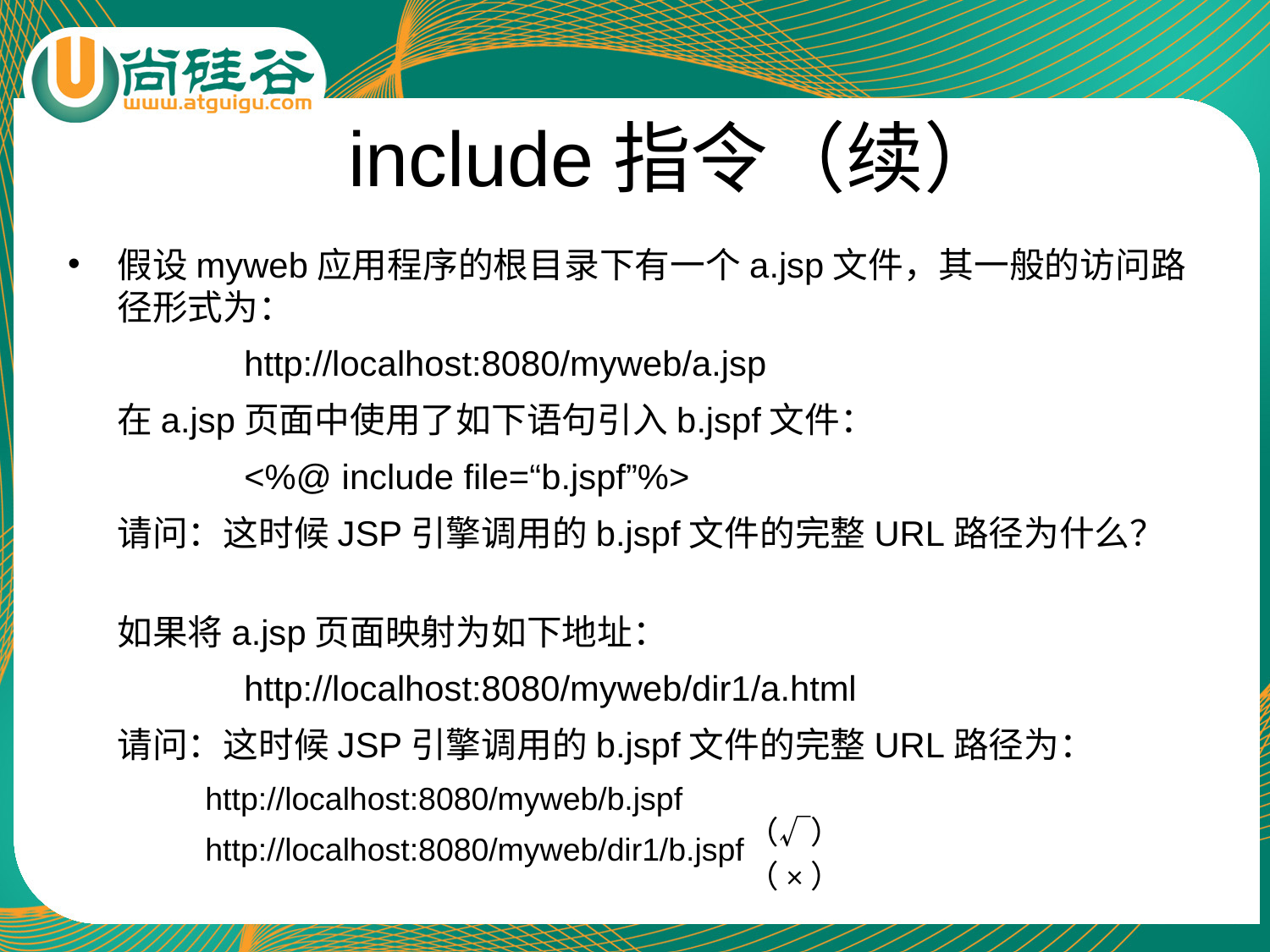

# include指令（续）
假设myweb应用程序的根目录下有一个a.jsp文件，其一般的访问路径形式为：
		http://localhost:8080/myweb/a.jsp
	在a.jsp页面中使用了如下语句引入b.jspf文件：
		<%@ include file=“b.jspf”%>
	请问：这时候JSP引擎调用的b.jspf文件的完整URL路径为什么？
	如果将a.jsp页面映射为如下地址：
		http://localhost:8080/myweb/dir1/a.html
	请问：这时候JSP引擎调用的b.jspf文件的完整URL路径为：
	http://localhost:8080/myweb/b.jspf
	http://localhost:8080/myweb/dir1/b.jspf
（√）
（×）